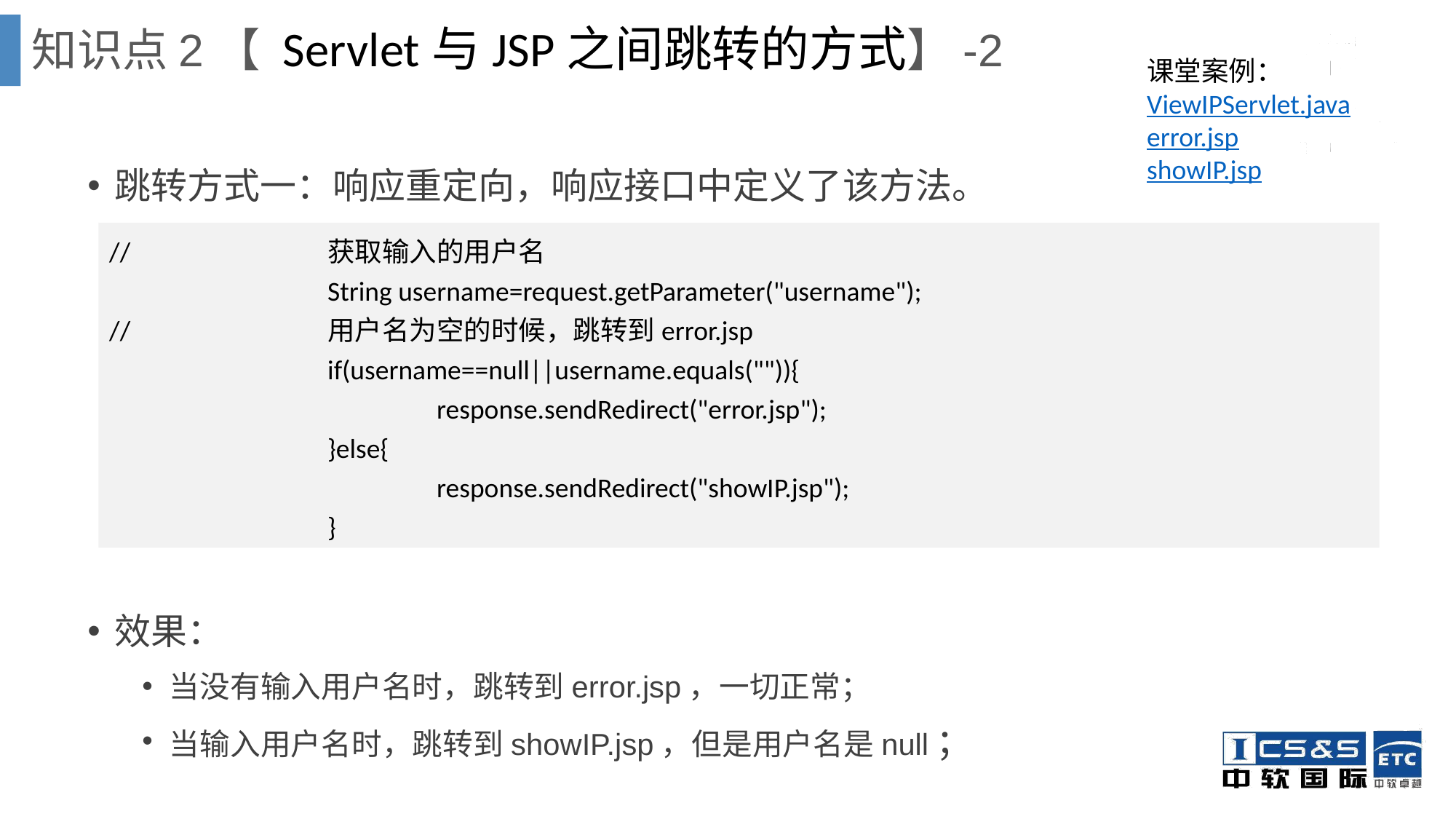

知识点2【 Servlet与JSP之间跳转的方式】-2
课堂案例：ViewIPServlet.java
error.jsp
showIP.jsp
跳转方式一：响应重定向，响应接口中定义了该方法。
//		获取输入的用户名
		String username=request.getParameter("username");
//		用户名为空的时候，跳转到error.jsp
		if(username==null||username.equals("")){
			response.sendRedirect("error.jsp");
		}else{
			response.sendRedirect("showIP.jsp");
		}
效果：
当没有输入用户名时，跳转到error.jsp，一切正常；
当输入用户名时，跳转到showIP.jsp，但是用户名是null；